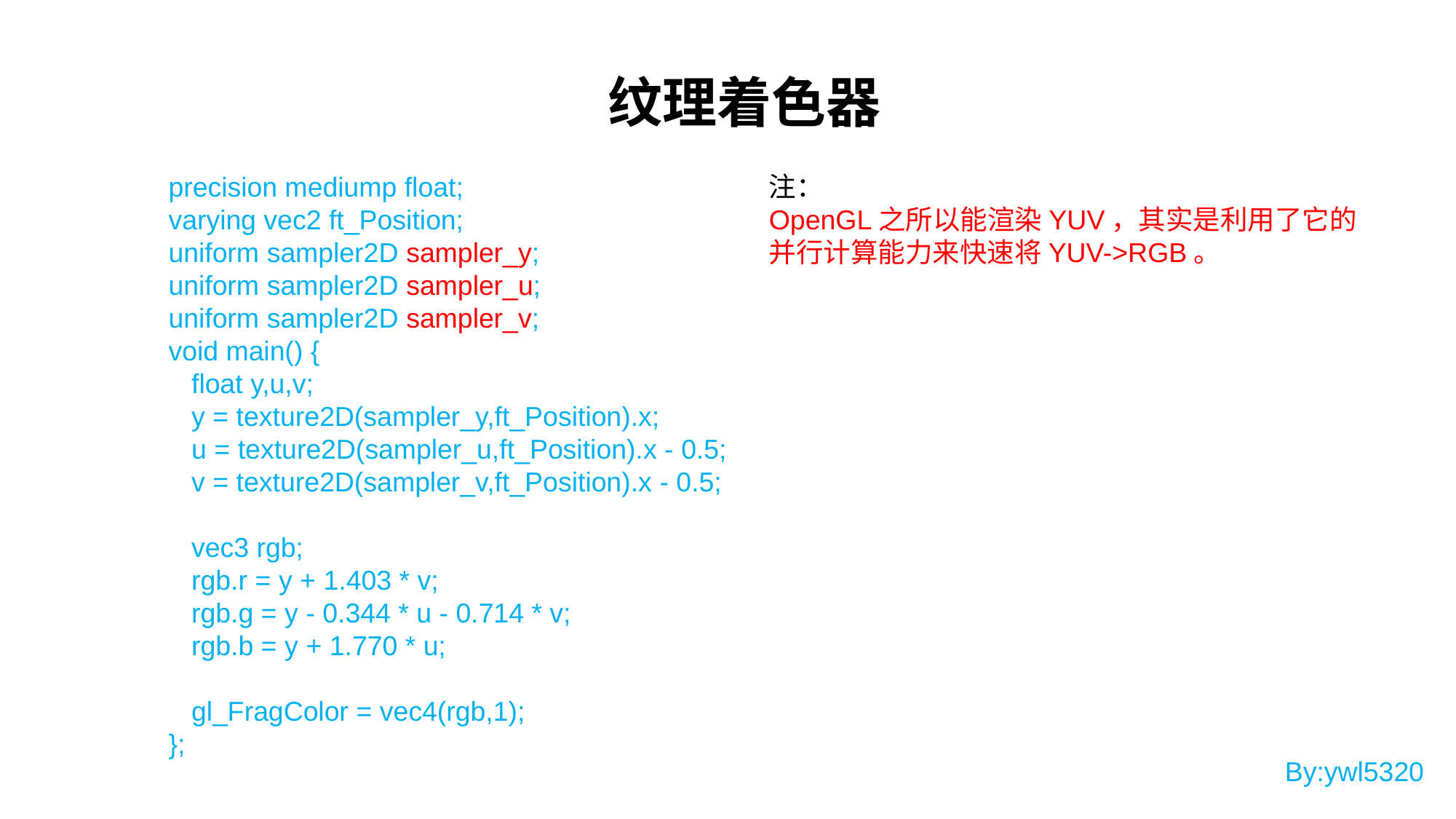

纹理着色器
precision mediump float;
varying vec2 ft_Position;
uniform sampler2D sampler_y;
uniform sampler2D sampler_u;
uniform sampler2D sampler_v;
void main() {
   float y,u,v;
   y = texture2D(sampler_y,ft_Position).x;
   u = texture2D(sampler_u,ft_Position).x - 0.5;
   v = texture2D(sampler_v,ft_Position).x - 0.5;

   vec3 rgb;
   rgb.r = y + 1.403 * v;
   rgb.g = y - 0.344 * u - 0.714 * v;
   rgb.b = y + 1.770 * u;

   gl_FragColor = vec4(rgb,1);
};
注：
OpenGL之所以能渲染YUV，其实是利用了它的
并行计算能力来快速将YUV->RGB。
By:ywl5320